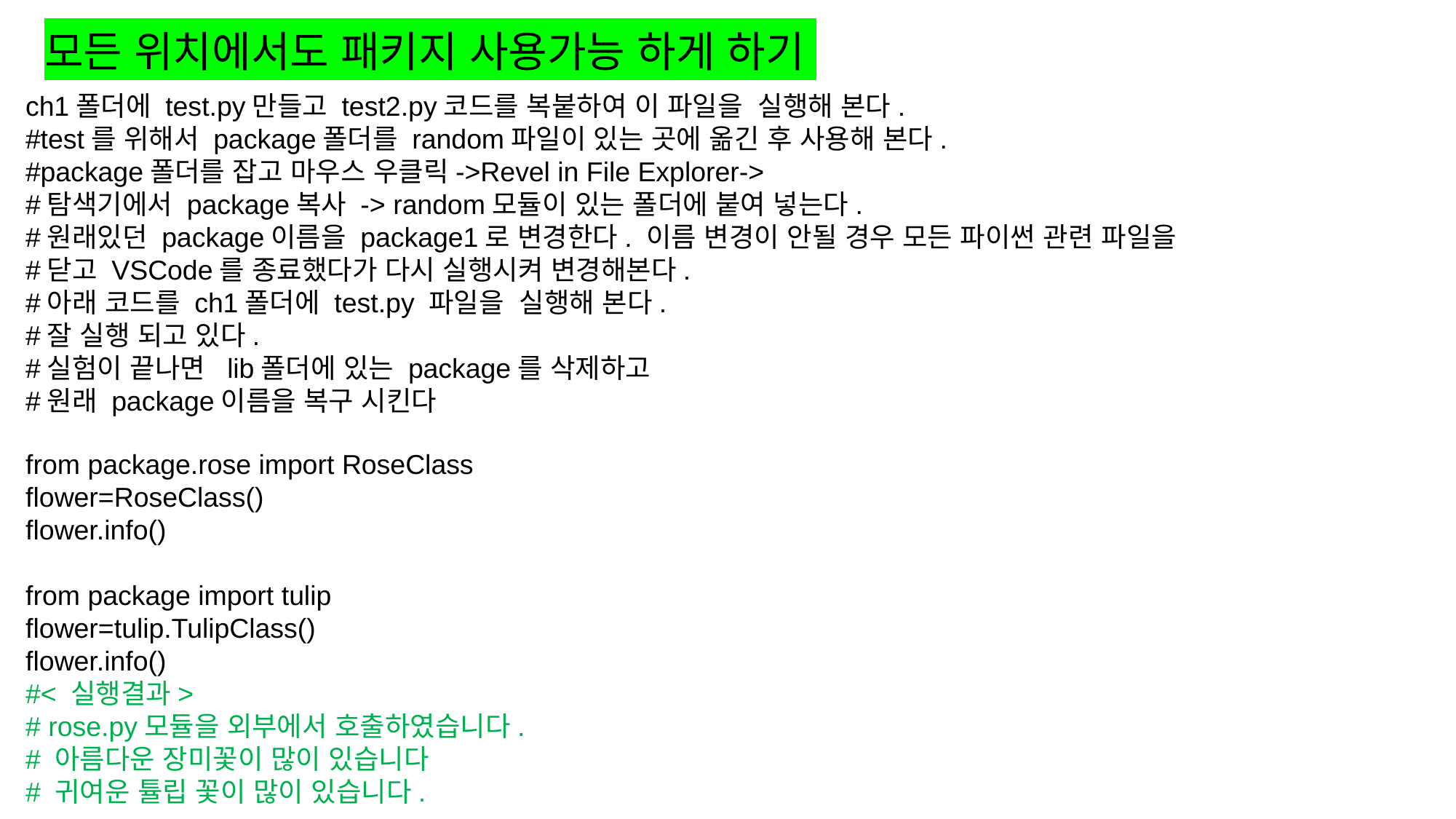

모든 위치에서도 패키지 사용가능 하게 하기
ch1폴더에 test.py만들고 test2.py코드를 복붙하여 이 파일을  실행해 본다.
#test를 위해서 package폴더를 random파일이 있는 곳에 옮긴 후 사용해 본다.
#package폴더를 잡고 마우스 우클릭->Revel in File Explorer->
#탐색기에서 package복사 -> random모듈이 있는 폴더에 붙여 넣는다.
#원래있던 package이름을 package1로 변경한다. 이름 변경이 안될 경우 모든 파이썬 관련 파일을
#닫고 VSCode를 종료했다가 다시 실행시켜 변경해본다.
#아래 코드를 ch1폴더에 test.py 파일을  실행해 본다.
#잘 실행 되고 있다.
#실험이 끝나면  lib폴더에 있는 package를 삭제하고
#원래 package이름을 복구 시킨다
from package.rose import RoseClass
flower=RoseClass()
flower.info()

from package import tulip
flower=tulip.TulipClass()
flower.info()
#< 실행결과>
# rose.py모듈을 외부에서 호출하였습니다.
# 아름다운 장미꽃이 많이 있습니다
# 귀여운 튤립 꽃이 많이 있습니다.